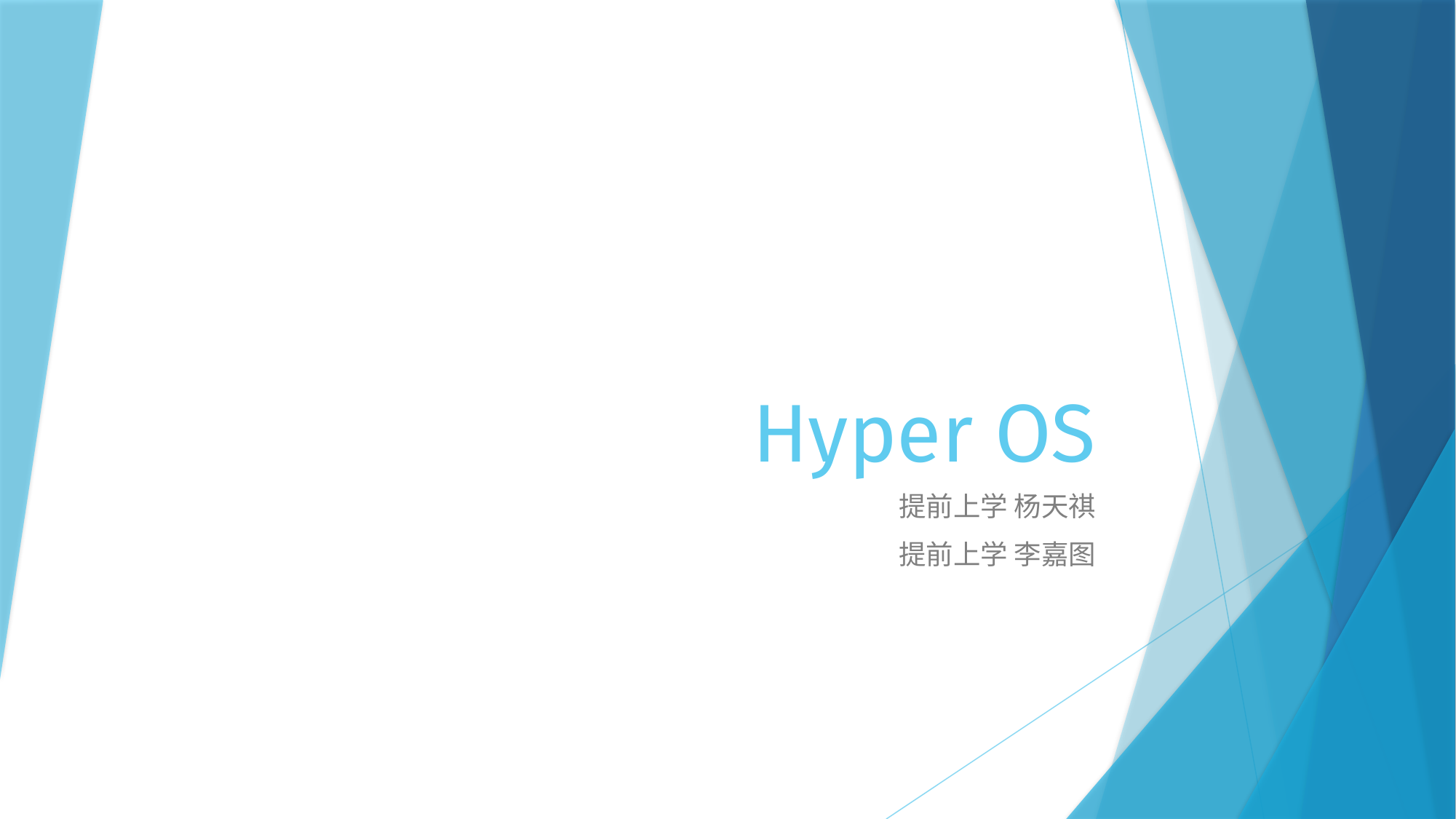

# Hyper OS
提前上学 杨天祺
提前上学 李嘉图